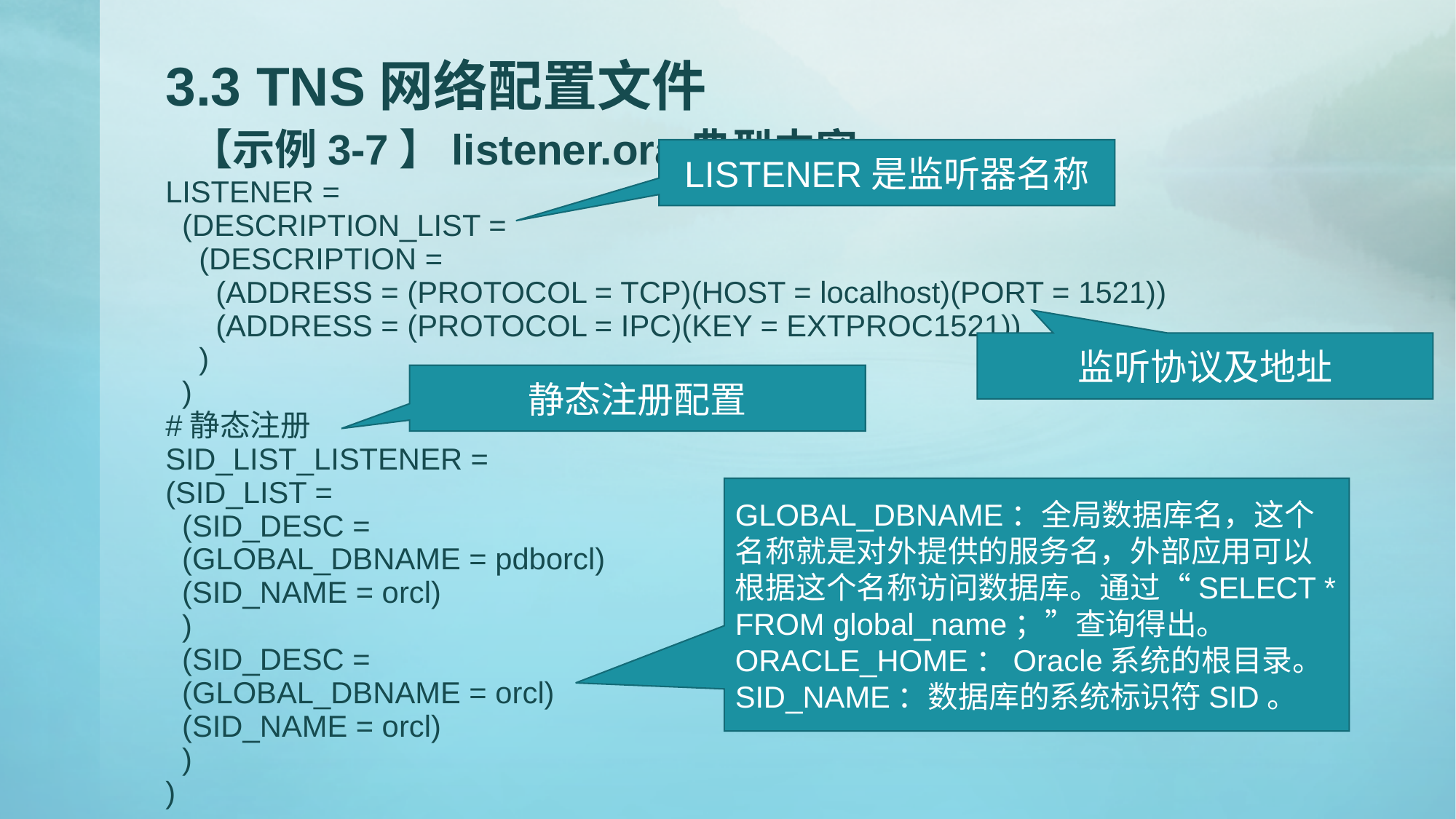

# 3.3 TNS网络配置文件 【示例3-7】listener.ora典型内容
LISTENER是监听器名称
LISTENER =
  (DESCRIPTION_LIST =
    (DESCRIPTION =
      (ADDRESS = (PROTOCOL = TCP)(HOST = localhost)(PORT = 1521))
      (ADDRESS = (PROTOCOL = IPC)(KEY = EXTPROC1521))
    )
  )
#静态注册
SID_LIST_LISTENER =
(SID_LIST =
  (SID_DESC =
  (GLOBAL_DBNAME = pdborcl)
  (SID_NAME = orcl)
  )
  (SID_DESC =
  (GLOBAL_DBNAME = orcl)
  (SID_NAME = orcl)
  )
)
监听协议及地址
静态注册配置
GLOBAL_DBNAME：全局数据库名，这个名称就是对外提供的服务名，外部应用可以根据这个名称访问数据库。通过“SELECT * FROM global_name；”查询得出。
ORACLE_HOME：Oracle系统的根目录。
SID_NAME：数据库的系统标识符SID。